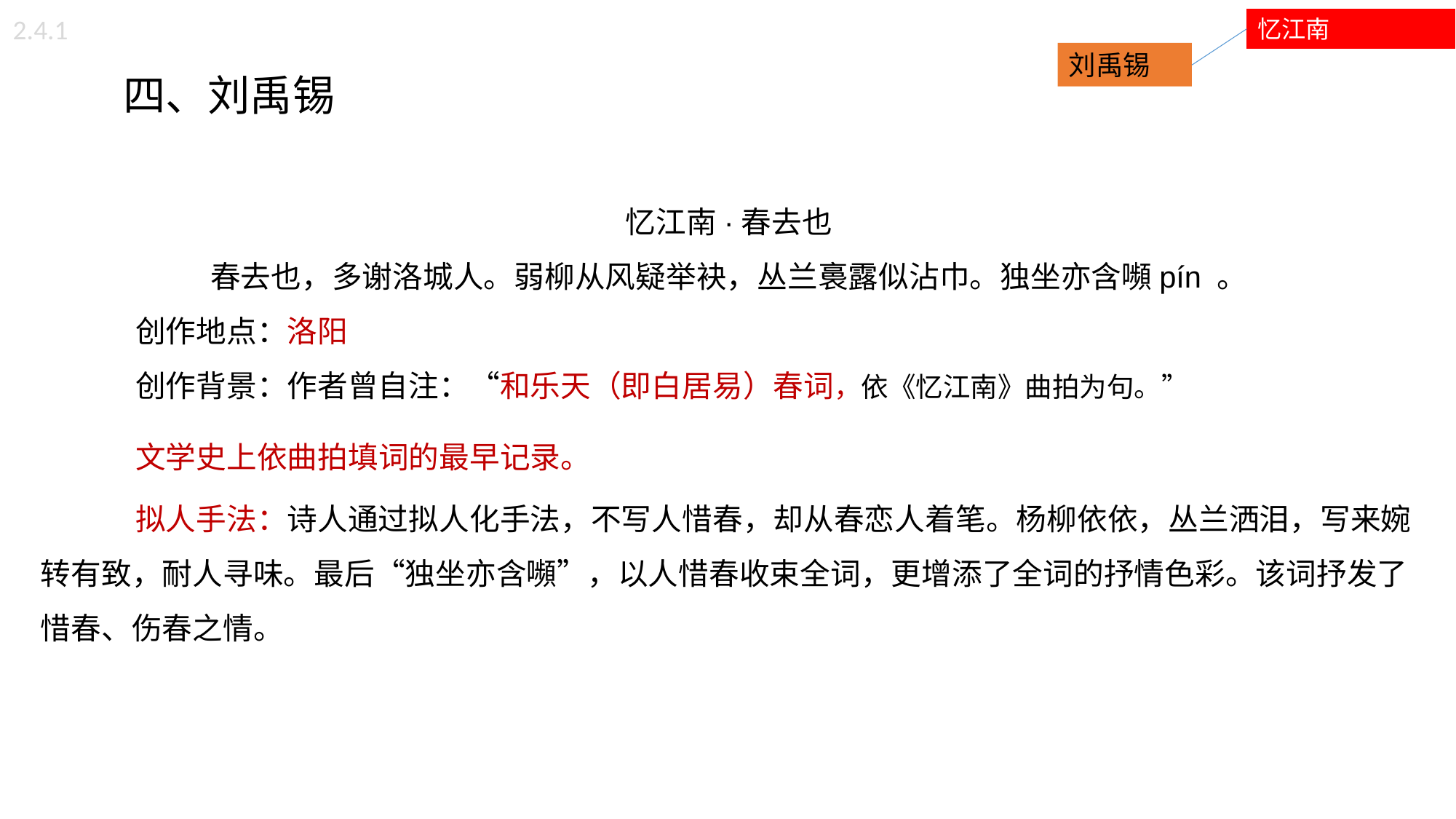

2.4.1
忆江南
         四、刘禹锡

忆江南·春去也
春去也，多谢洛城人。弱柳从风疑举袂，丛兰裛露似沾巾。独坐亦含嚬pín 。
             创作地点：洛阳
             创作背景：作者曾自注：“和乐天（即白居易）春词，依《忆江南》曲拍为句。”
             文学史上依曲拍填词的最早记录。
             拟人手法：诗人通过拟人化手法，不写人惜春，却从春恋人着笔。杨柳依依，丛兰洒泪，写来婉转有致，耐人寻味。最后“独坐亦含嚬”，以人惜春收束全词，更增添了全词的抒情色彩。该词抒发了惜春、伤春之情。
刘禹锡